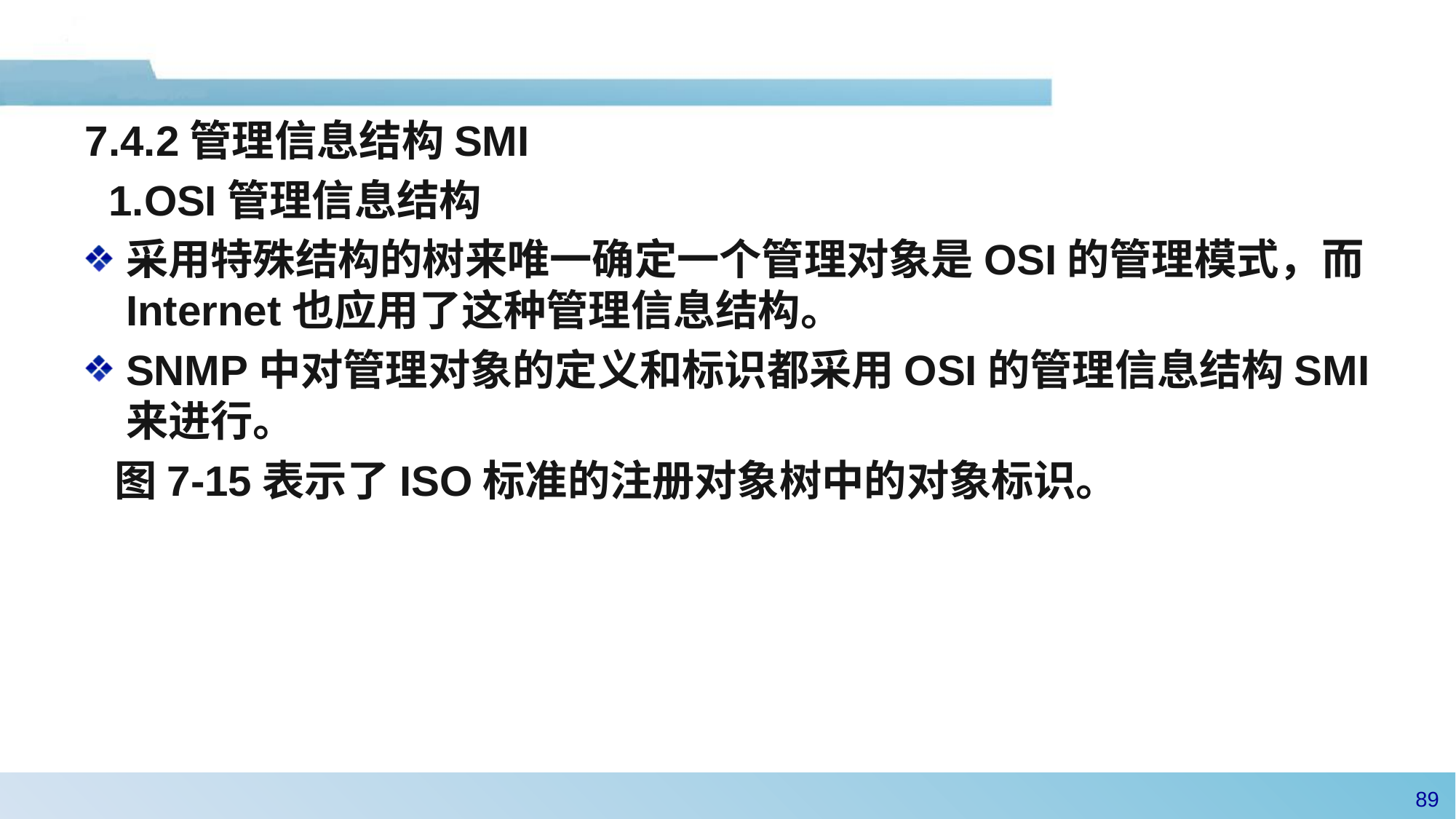

#
7.4.2管理信息结构SMI
  1.OSI管理信息结构
采用特殊结构的树来唯一确定一个管理对象是OSI的管理模式，而Internet也应用了这种管理信息结构。
SNMP中对管理对象的定义和标识都采用OSI的管理信息结构SMI来进行。
  图7-15表示了ISO标准的注册对象树中的对象标识。
89